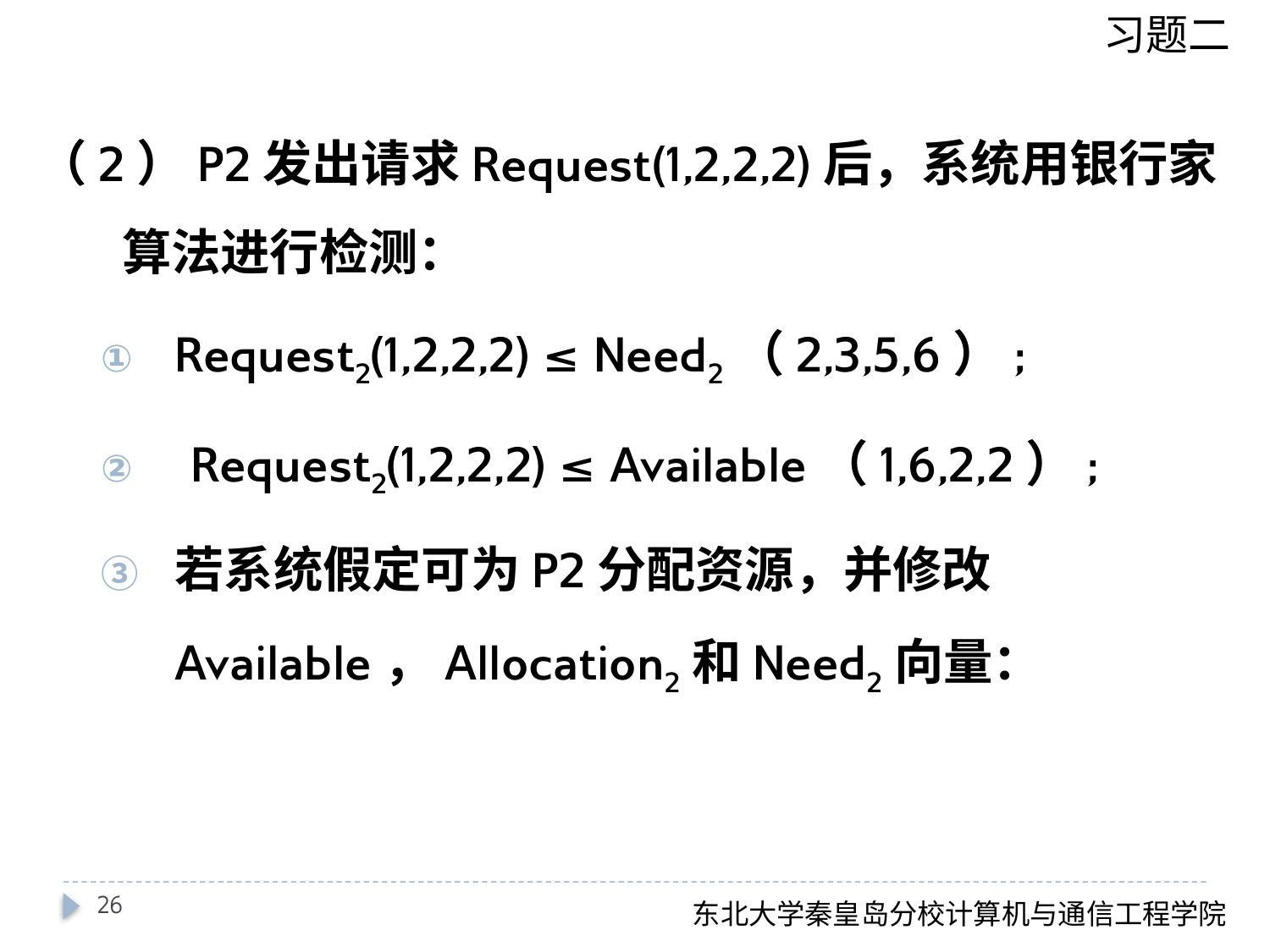

（2）P2发出请求Request(1,2,2,2)后，系统用银行家算法进行检测：
Request2(1,2,2,2) ≤ Need2（2,3,5,6）;
 Request2(1,2,2,2) ≤ Available（1,6,2,2）;
若系统假定可为P2分配资源，并修改Available，Allocation2和Need2向量：

26